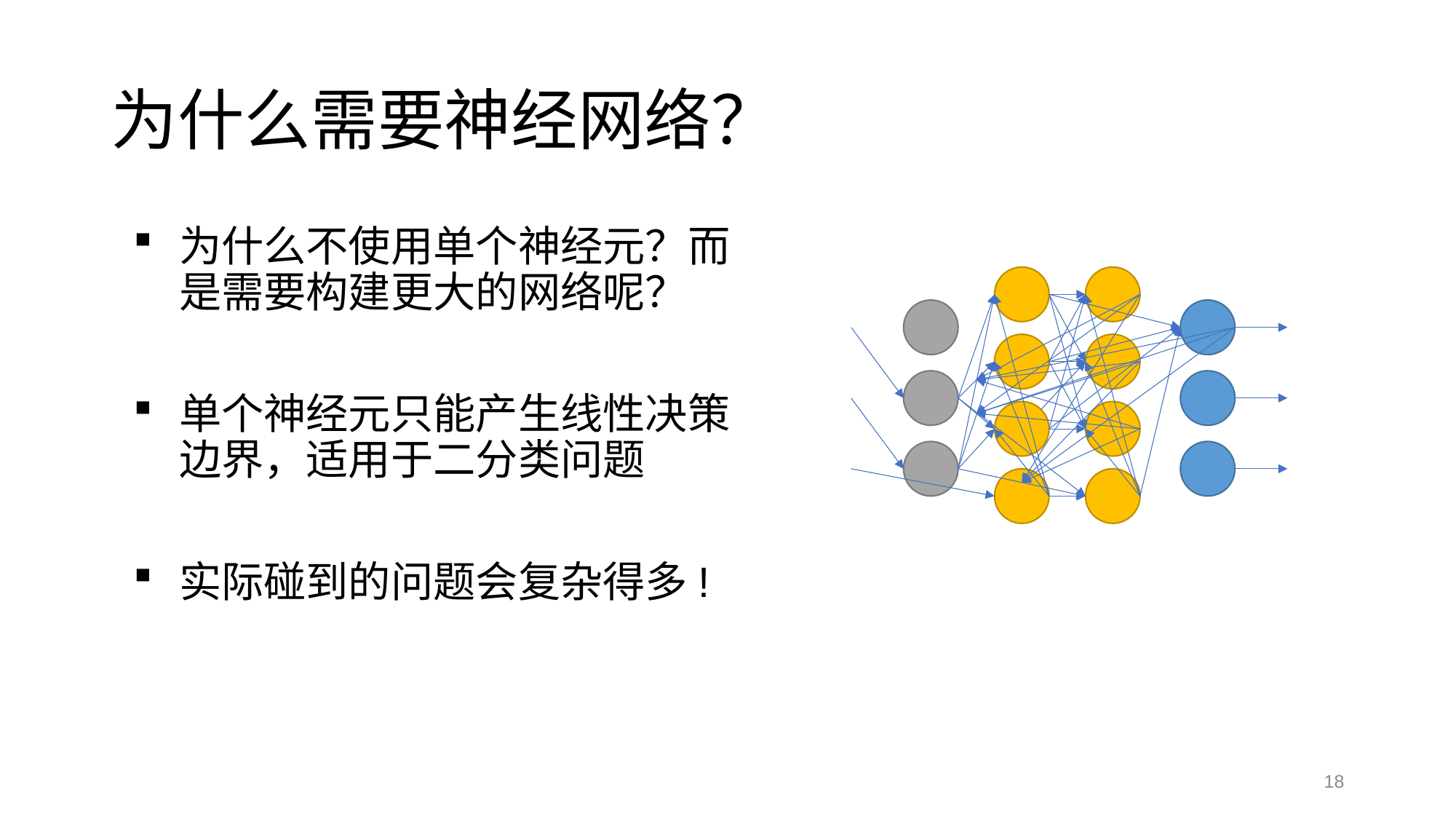

# 为什么需要神经网络？
为什么不使用单个神经元？而是需要构建更大的网络呢？

单个神经元只能产生线性决策边界，适用于二分类问题

实际碰到的问题会复杂得多!

18